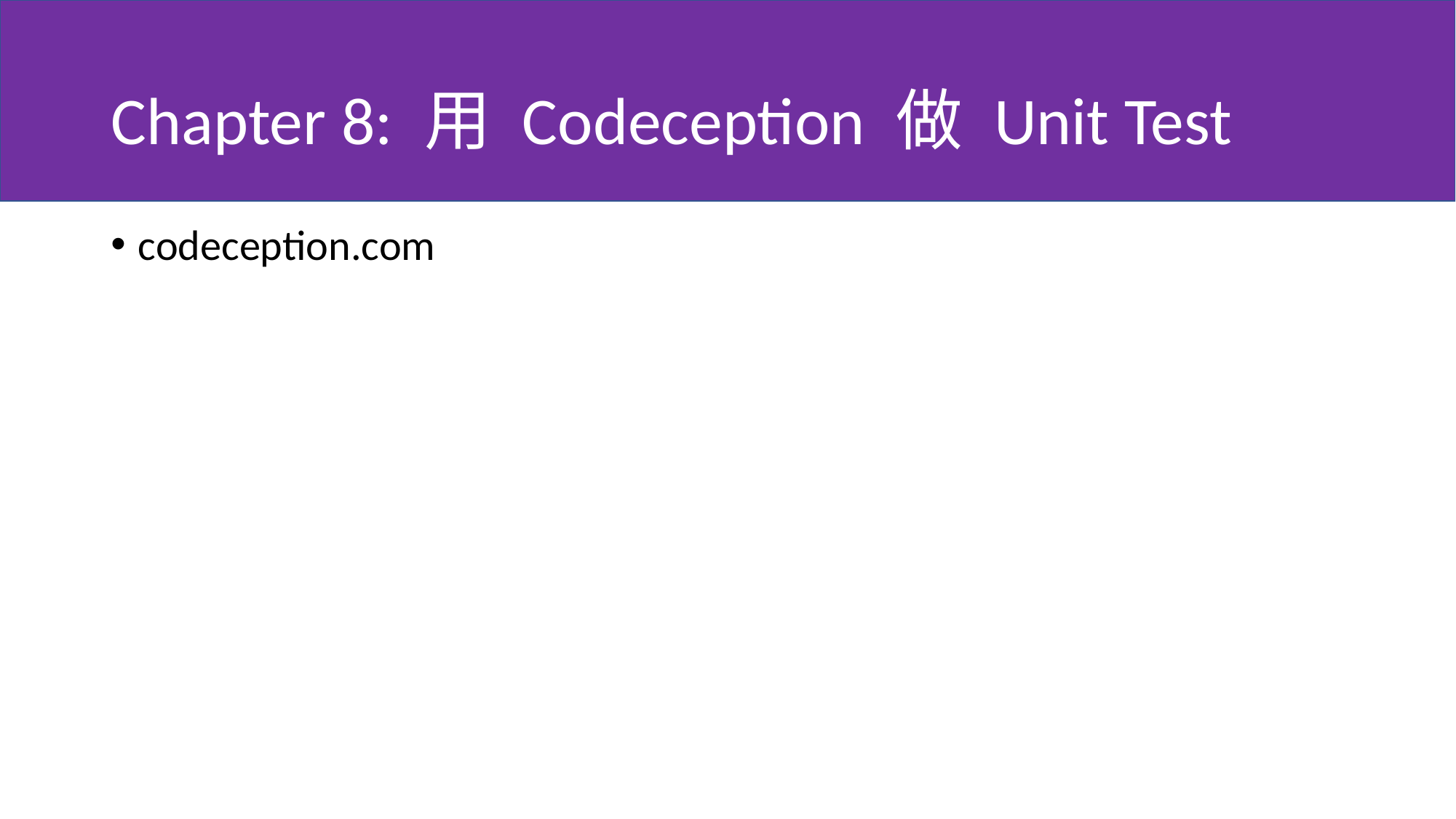

# Chapter 8: 用 Codeception 做 Unit Test
codeception.com